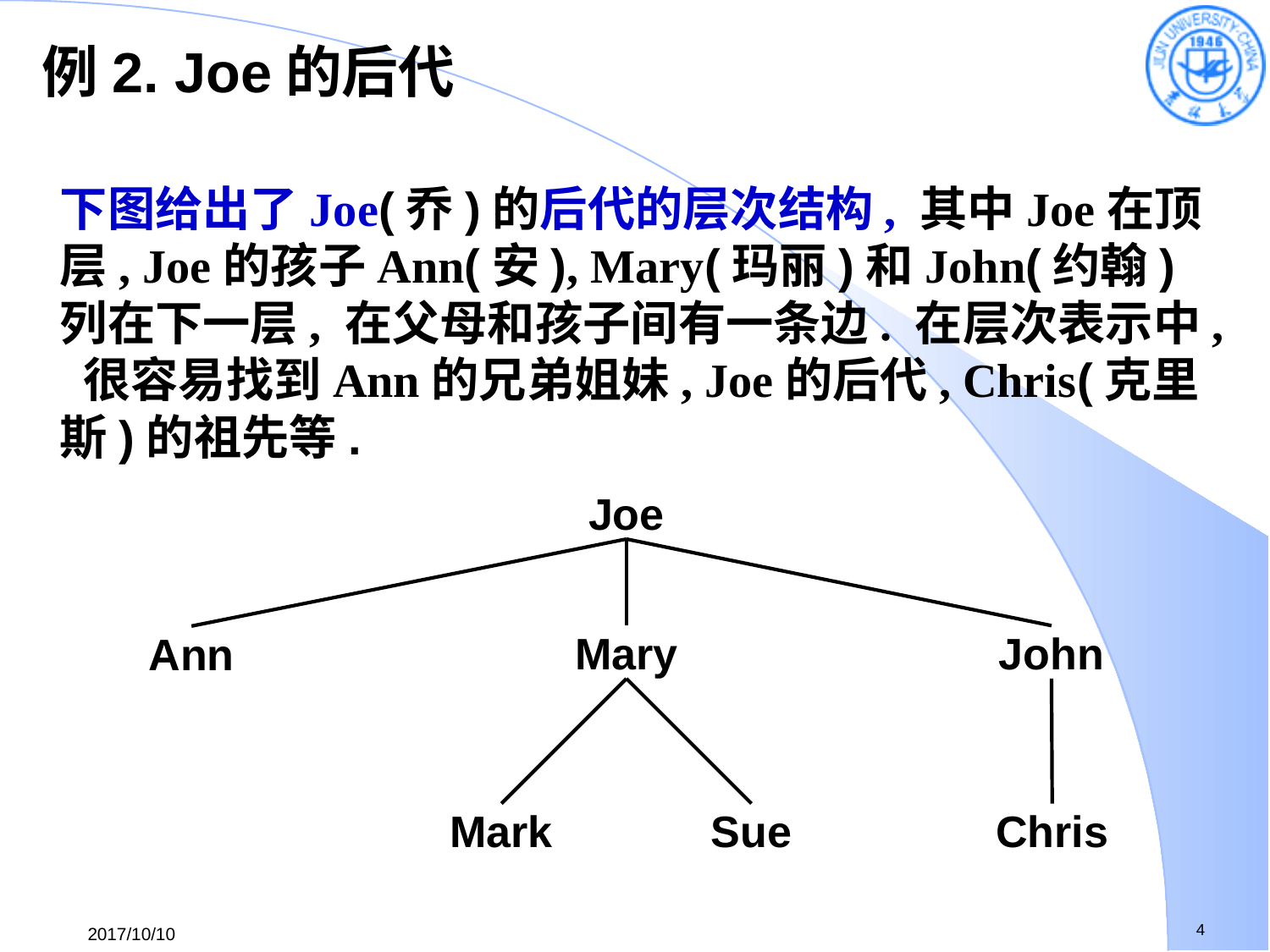

例2. Joe的后代
下图给出了Joe(乔)的后代的层次结构, 其中Joe在顶层, Joe的孩子Ann(安), Mary(玛丽)和John(约翰)列在下一层, 在父母和孩子间有一条边. 在层次表示中, 很容易找到Ann的兄弟姐妹, Joe的后代, Chris(克里斯)的祖先等.
Joe
Mary
John
Ann
Sue
Mark
Chris